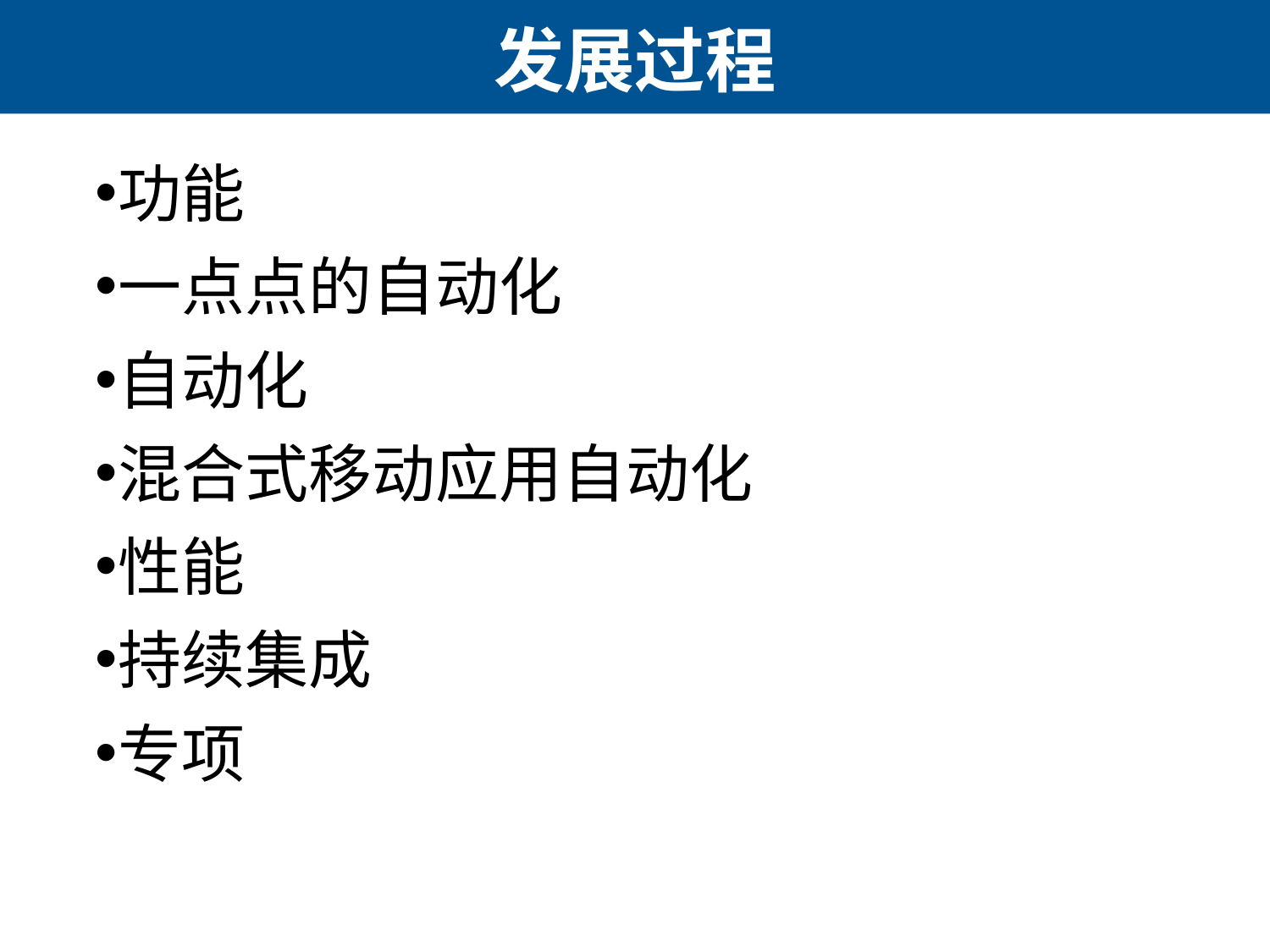

# 发展过程
功能
一点点的自动化
自动化
混合式移动应用自动化
性能
持续集成
专项